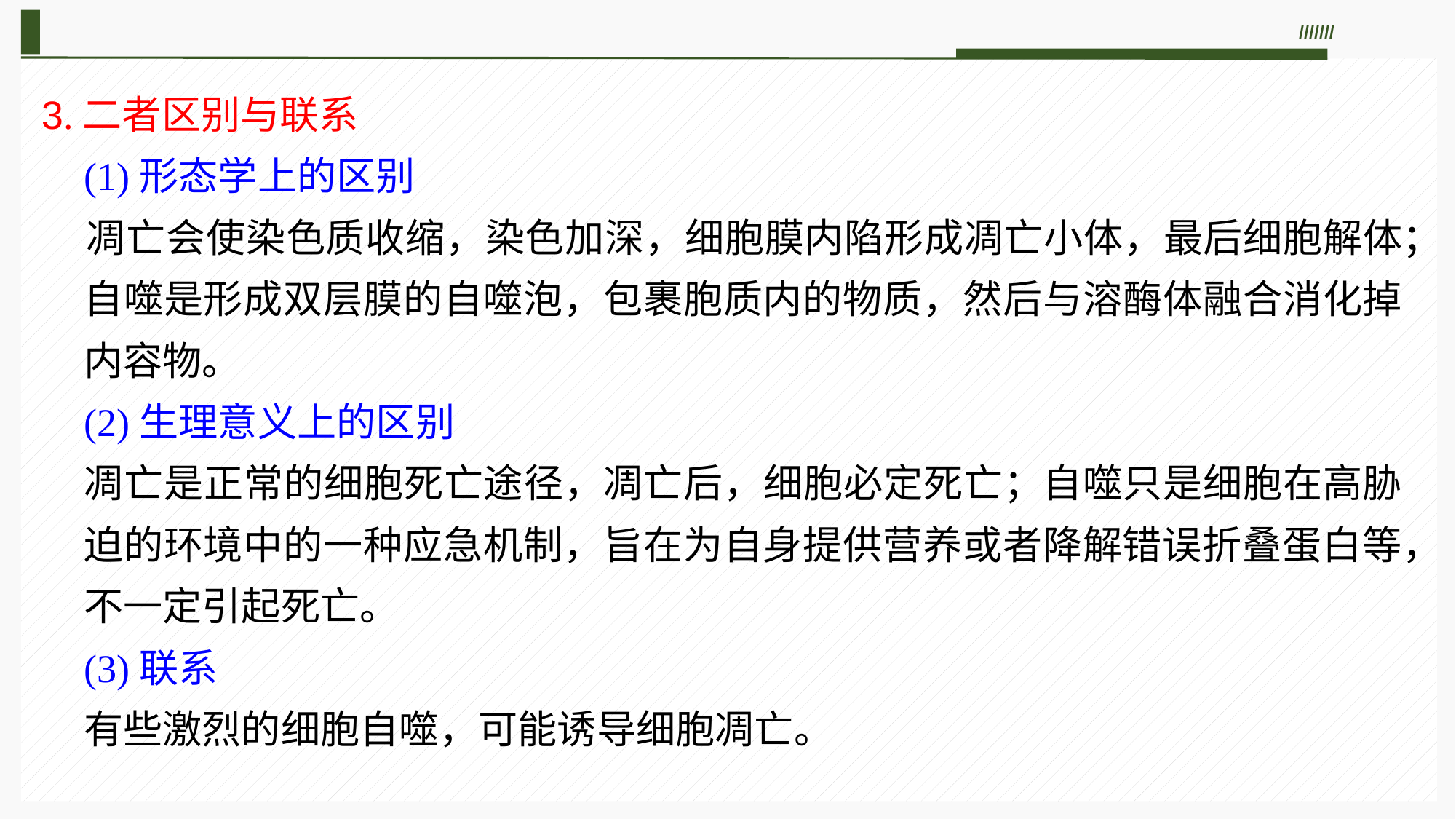

3.二者区别与联系
	(1)形态学上的区别
    	凋亡会使染色质收缩，染色加深，细胞膜内陷形成凋亡小体，最后细胞解体；自噬是形成双层膜的自噬泡，包裹胞质内的物质，然后与溶酶体融合消化掉内容物。
	(2)生理意义上的区别
	凋亡是正常的细胞死亡途径，凋亡后，细胞必定死亡；自噬只是细胞在高胁迫的环境中的一种应急机制，旨在为自身提供营养或者降解错误折叠蛋白等，不一定引起死亡。
	(3)联系
	有些激烈的细胞自噬，可能诱导细胞凋亡。